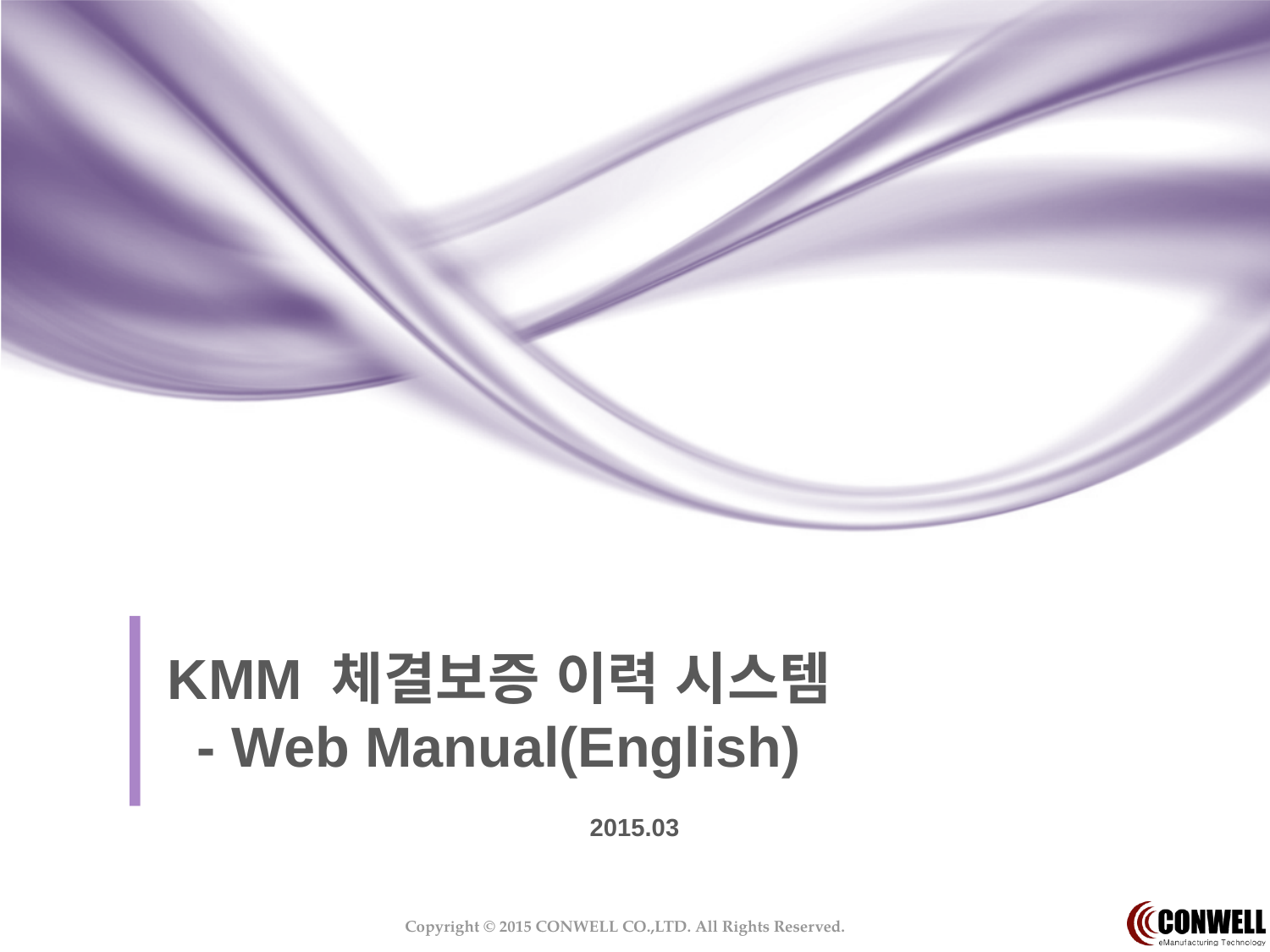

KMM 체결보증 이력 시스템
 - Web Manual(English)
2015.03